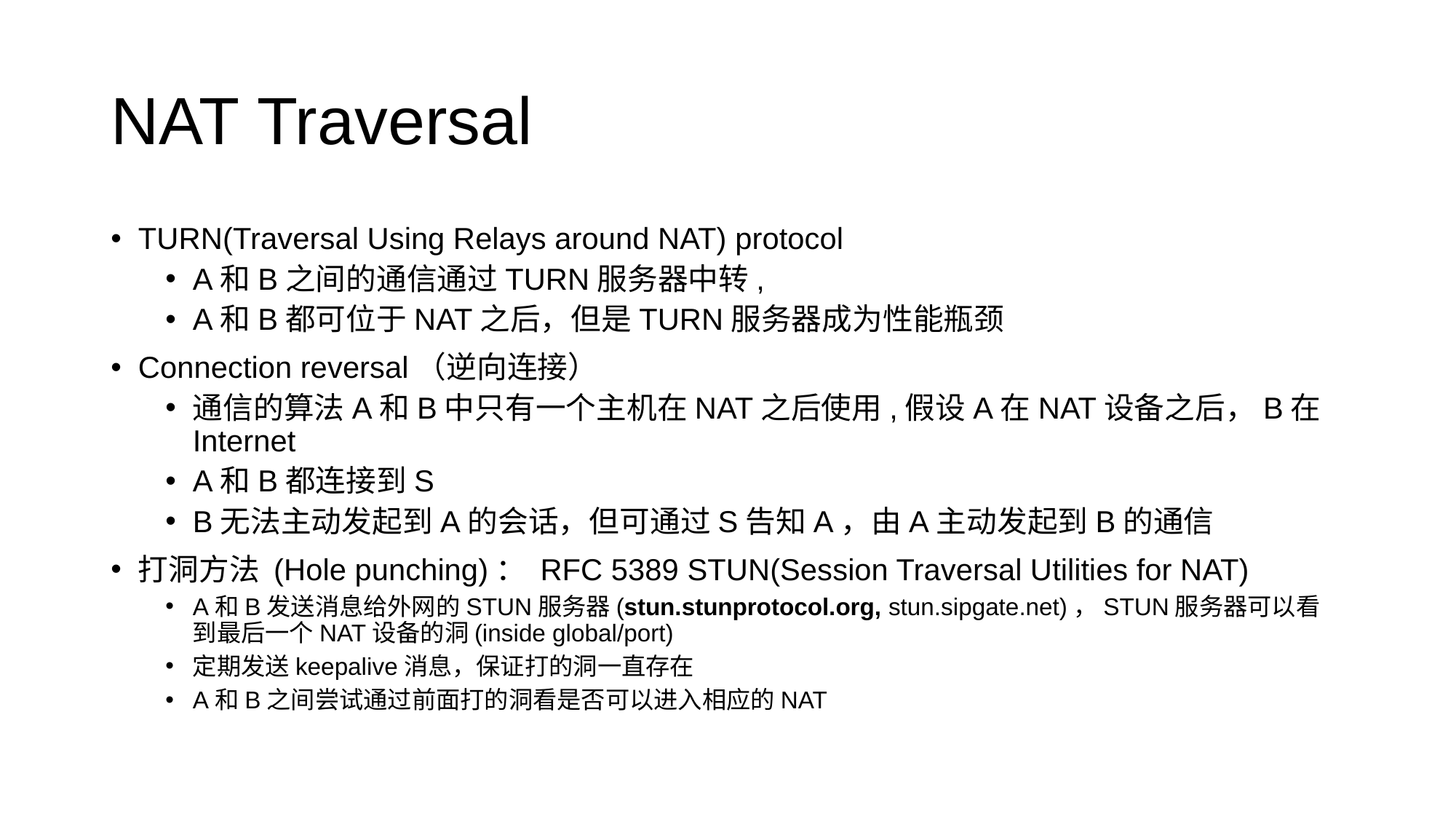

# NAT Traversal
TURN(Traversal Using Relays around NAT) protocol
A和B之间的通信通过TURN服务器中转,
A和B都可位于NAT之后，但是TURN服务器成为性能瓶颈
Connection reversal（逆向连接）
通信的算法A和B中只有一个主机在NAT之后使用,假设A在NAT设备之后，B在Internet
A和B都连接到S
B无法主动发起到A的会话，但可通过S告知A，由A主动发起到B的通信
打洞方法 (Hole punching)： RFC 5389 STUN(Session Traversal Utilities for NAT)
A和B发送消息给外网的STUN服务器(stun.stunprotocol.org, stun.sipgate.net)，STUN服务器可以看到最后一个NAT设备的洞(inside global/port)
定期发送keepalive消息，保证打的洞一直存在
A和B之间尝试通过前面打的洞看是否可以进入相应的NAT